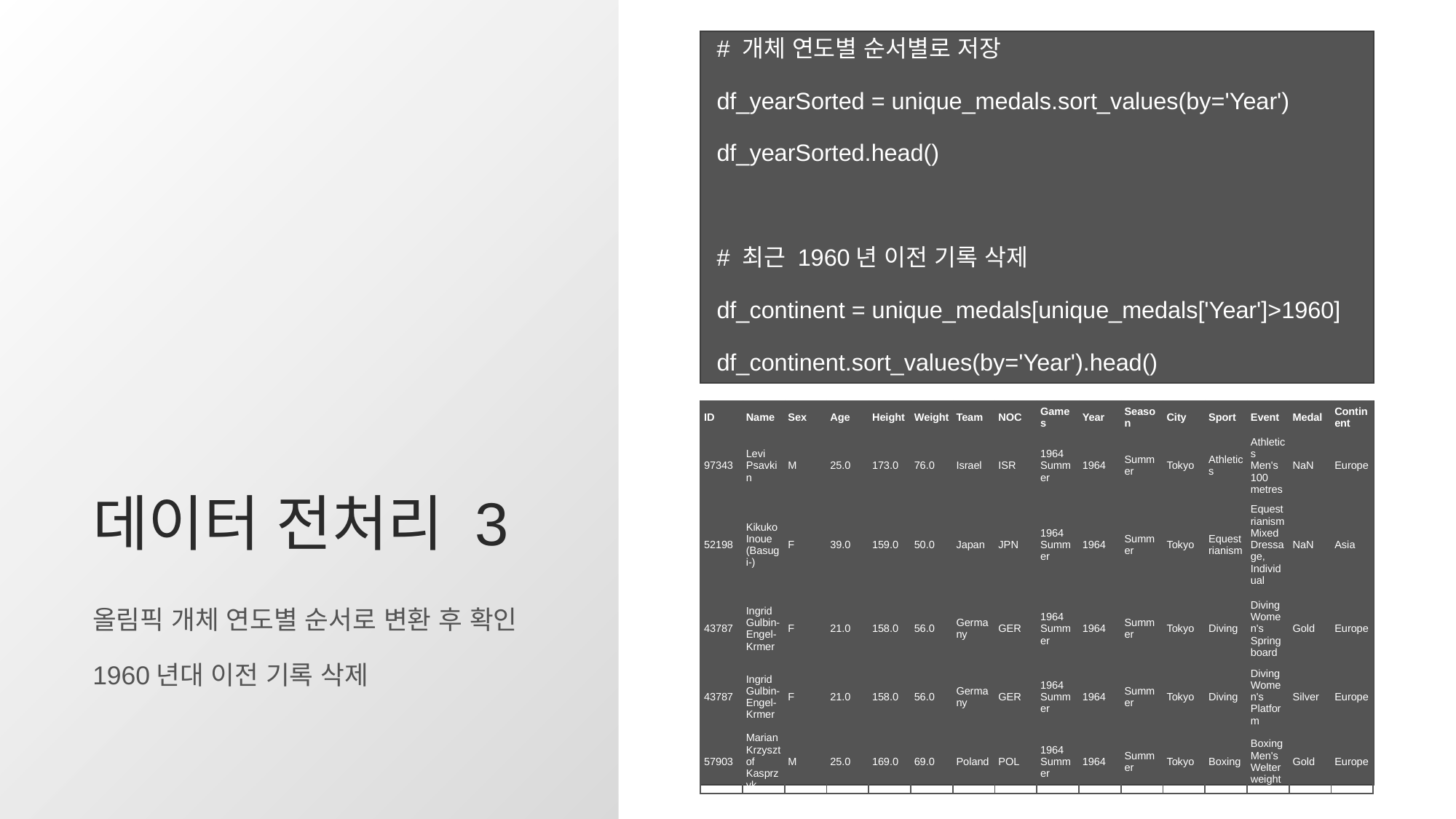

# 개체 연도별 순서별로 저장
df_yearSorted = unique_medals.sort_values(by='Year')
df_yearSorted.head()

# 최근 1960년 이전 기록 삭제
df_continent = unique_medals[unique_medals['Year']>1960]
df_continent.sort_values(by='Year').head()
# 데이터 전처리 3

| ID | Name | Sex | Age | Height | Weight | Team | NOC | Games | Year | Season | City | Sport | Event | Medal | Continent |
| --- | --- | --- | --- | --- | --- | --- | --- | --- | --- | --- | --- | --- | --- | --- | --- |
| 97343 | Levi Psavkin | M | 25.0 | 173.0 | 76.0 | Israel | ISR | 1964 Summer | 1964 | Summer | Tokyo | Athletics | Athletics Men's 100 metres | NaN | Europe |
| 52198 | Kikuko Inoue (Basugi-) | F | 39.0 | 159.0 | 50.0 | Japan | JPN | 1964 Summer | 1964 | Summer | Tokyo | Equestrianism | Equestrianism Mixed Dressage, Individual | NaN | Asia |
| 43787 | Ingrid Gulbin-Engel-Krmer | F | 21.0 | 158.0 | 56.0 | Germany | GER | 1964 Summer | 1964 | Summer | Tokyo | Diving | Diving Women's Springboard | Gold | Europe |
| 43787 | Ingrid Gulbin-Engel-Krmer | F | 21.0 | 158.0 | 56.0 | Germany | GER | 1964 Summer | 1964 | Summer | Tokyo | Diving | Diving Women's Platform | Silver | Europe |
| 57903 | Marian Krzysztof Kasprzyk | M | 25.0 | 169.0 | 69.0 | Poland | POL | 1964 Summer | 1964 | Summer | Tokyo | Boxing | Boxing Men's Welterweight | Gold | Europe |
올림픽 개체 연도별 순서로 변환 후 확인

1960년대 이전 기록 삭제